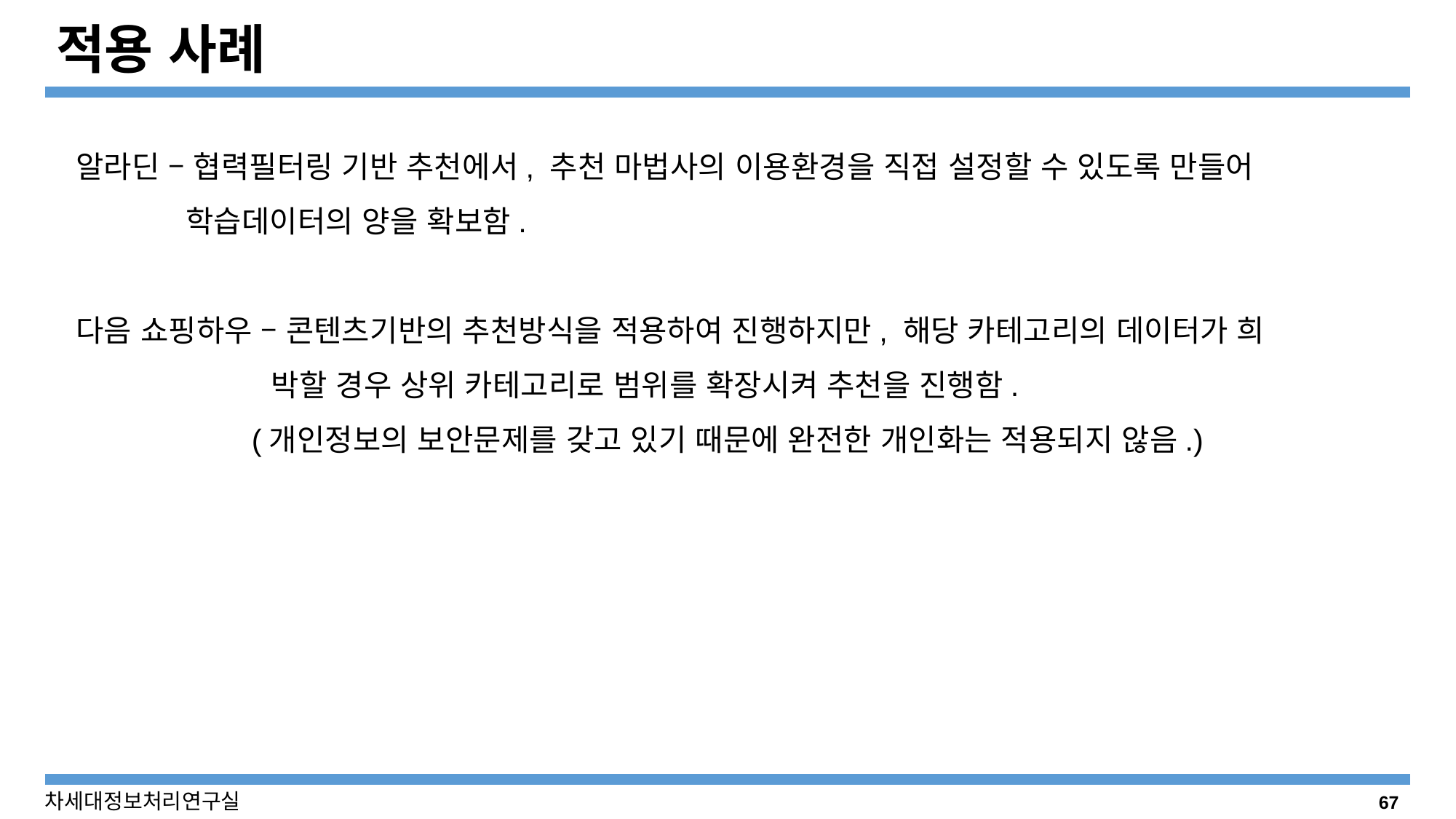

# 적용 사례
알라딘 – 협력필터링 기반 추천에서, 추천 마법사의 이용환경을 직접 설정할 수 있도록 만들어
            학습데이터의 양을 확보함.

다음 쇼핑하우 – 콘텐츠기반의 추천방식을 적용하여 진행하지만, 해당 카테고리의 데이터가 희
                      박할 경우 상위 카테고리로 범위를 확장시켜 추천을 진행함.
                     (개인정보의 보안문제를 갖고 있기 때문에 완전한 개인화는 적용되지 않음.)
67